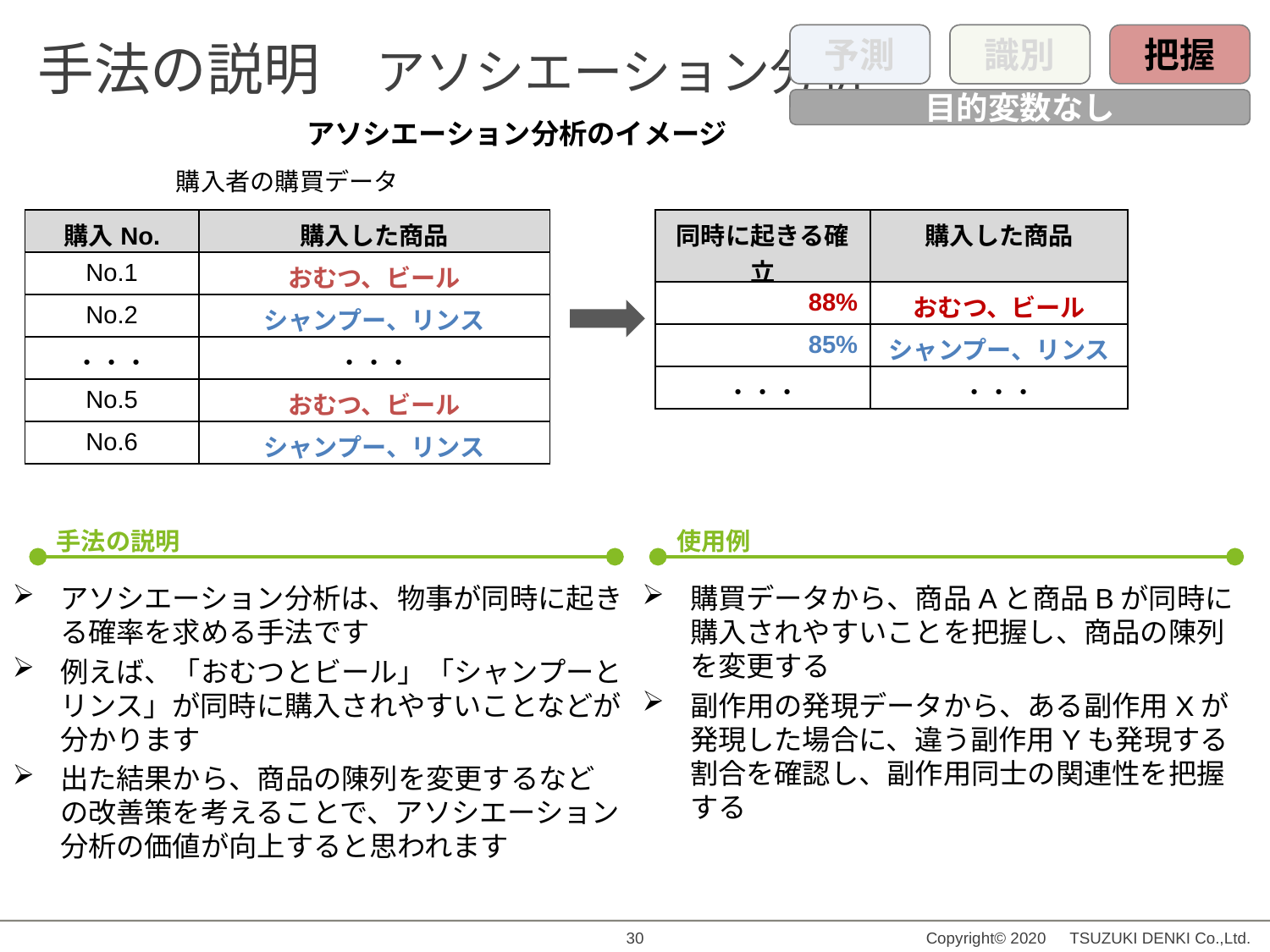

# 手法の説明　アソシエーション分析
予測

識別

把握
目的変数なし
アソシエーション分析のイメージ
購入者の購買データ
| 購入No. | 購入した商品 |
| --- | --- |
| No.1 | おむつ、ビール |
| No.2 | シャンプー、リンス |
| ・・・ | ・・・ |
| No.5 | おむつ、ビール |
| No.6 | シャンプー、リンス |
| 同時に起きる確立 | 購入した商品 |
| --- | --- |
| 88% | おむつ、ビール |
| 85% | シャンプー、リンス |
| ・・・ | ・・・ |

手法の説明
使用例
アソシエーション分析は、物事が同時に起きる確率を求める手法です
例えば、「おむつとビール」「シャンプーとリンス」が同時に購入されやすいことなどが分かります
出た結果から、商品の陳列を変更するなどの改善策を考えることで、アソシエーション分析の価値が向上すると思われます
購買データから、商品Aと商品Bが同時に購入されやすいことを把握し、商品の陳列を変更する
副作用の発現データから、ある副作用Xが発現した場合に、違う副作用Yも発現する割合を確認し、副作用同士の関連性を把握する

30
Copyright© 2020　TSUZUKI DENKI Co.,Ltd.